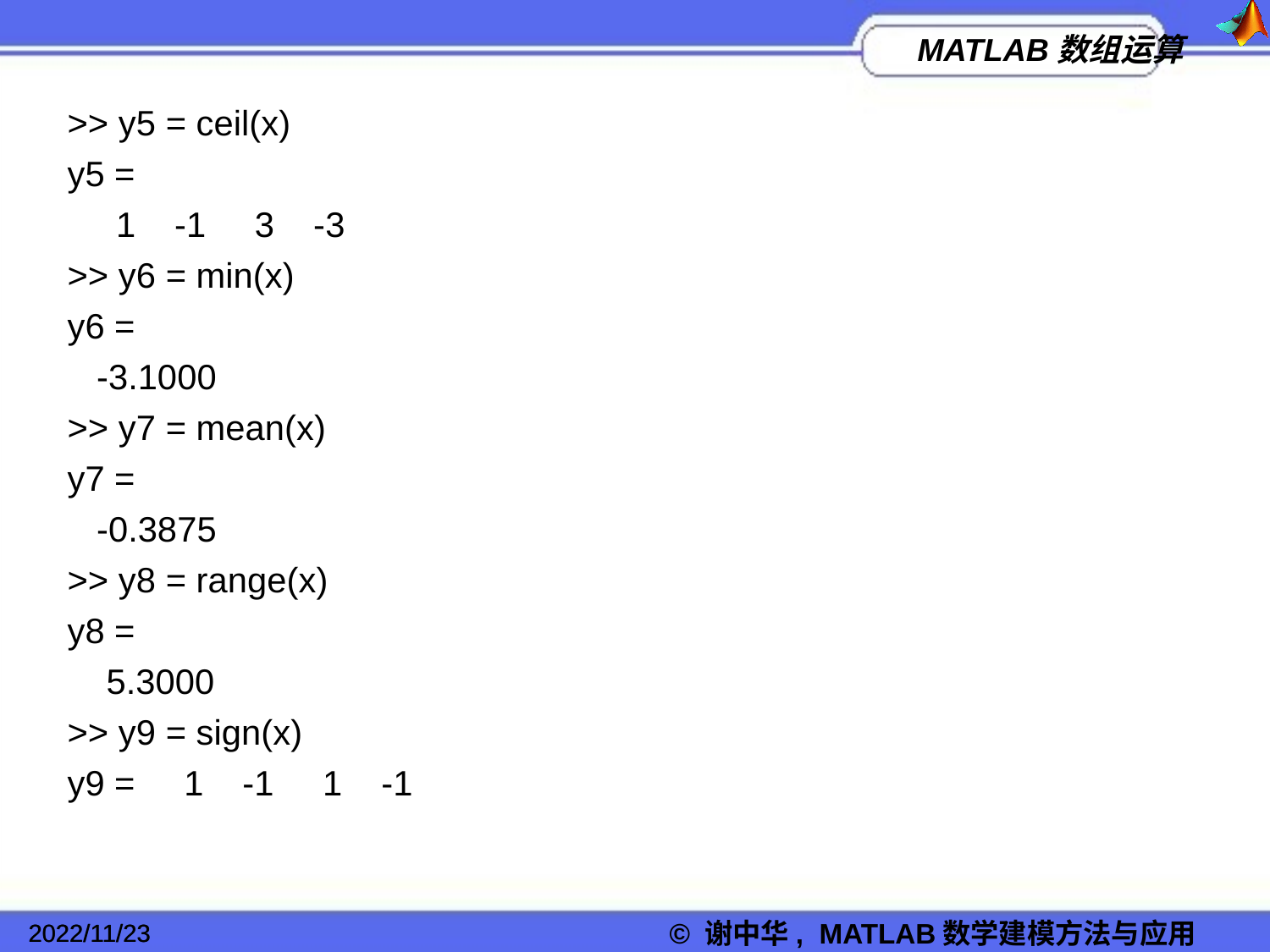

>> y5 = ceil(x)
y5 =
     1    -1     3    -3
>> y6 = min(x)
y6 =
   -3.1000
>> y7 = mean(x)
y7 =
   -0.3875
>> y8 = range(x)
y8 =
    5.3000
>> y9 = sign(x)
y9 =     1    -1     1    -1
2022/11/23
© 谢中华,  MATLAB数学建模方法与应用